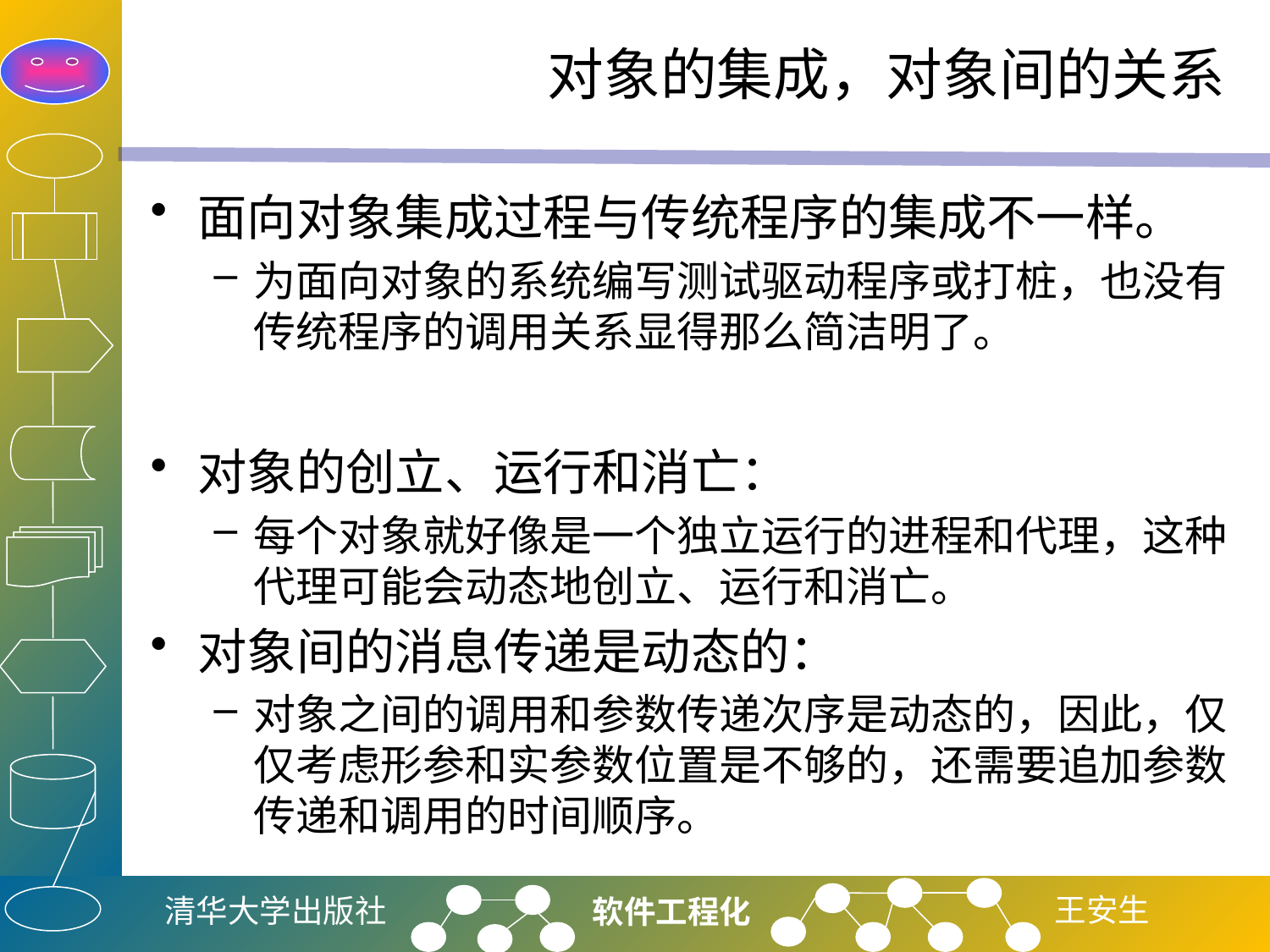

# 对象的集成，对象间的关系
面向对象集成过程与传统程序的集成不一样。
为面向对象的系统编写测试驱动程序或打桩，也没有传统程序的调用关系显得那么简洁明了。

对象的创立、运行和消亡：
每个对象就好像是一个独立运行的进程和代理，这种代理可能会动态地创立、运行和消亡。
对象间的消息传递是动态的：
对象之间的调用和参数传递次序是动态的，因此，仅仅考虑形参和实参数位置是不够的，还需要追加参数传递和调用的时间顺序。